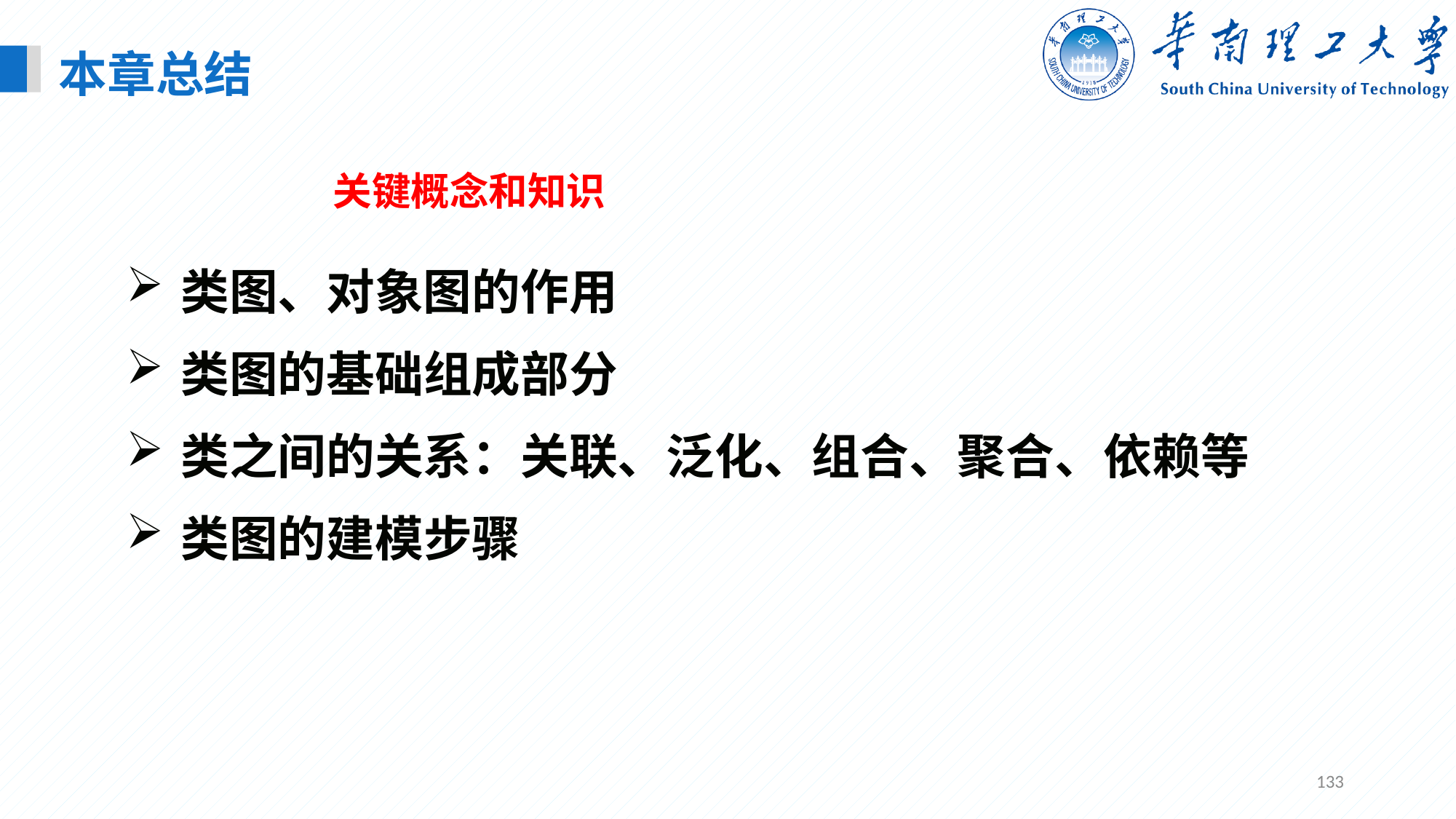

本章总结
关键概念和知识
类图、对象图的作用
类图的基础组成部分
类之间的关系：关联、泛化、组合、聚合、依赖等
类图的建模步骤
133